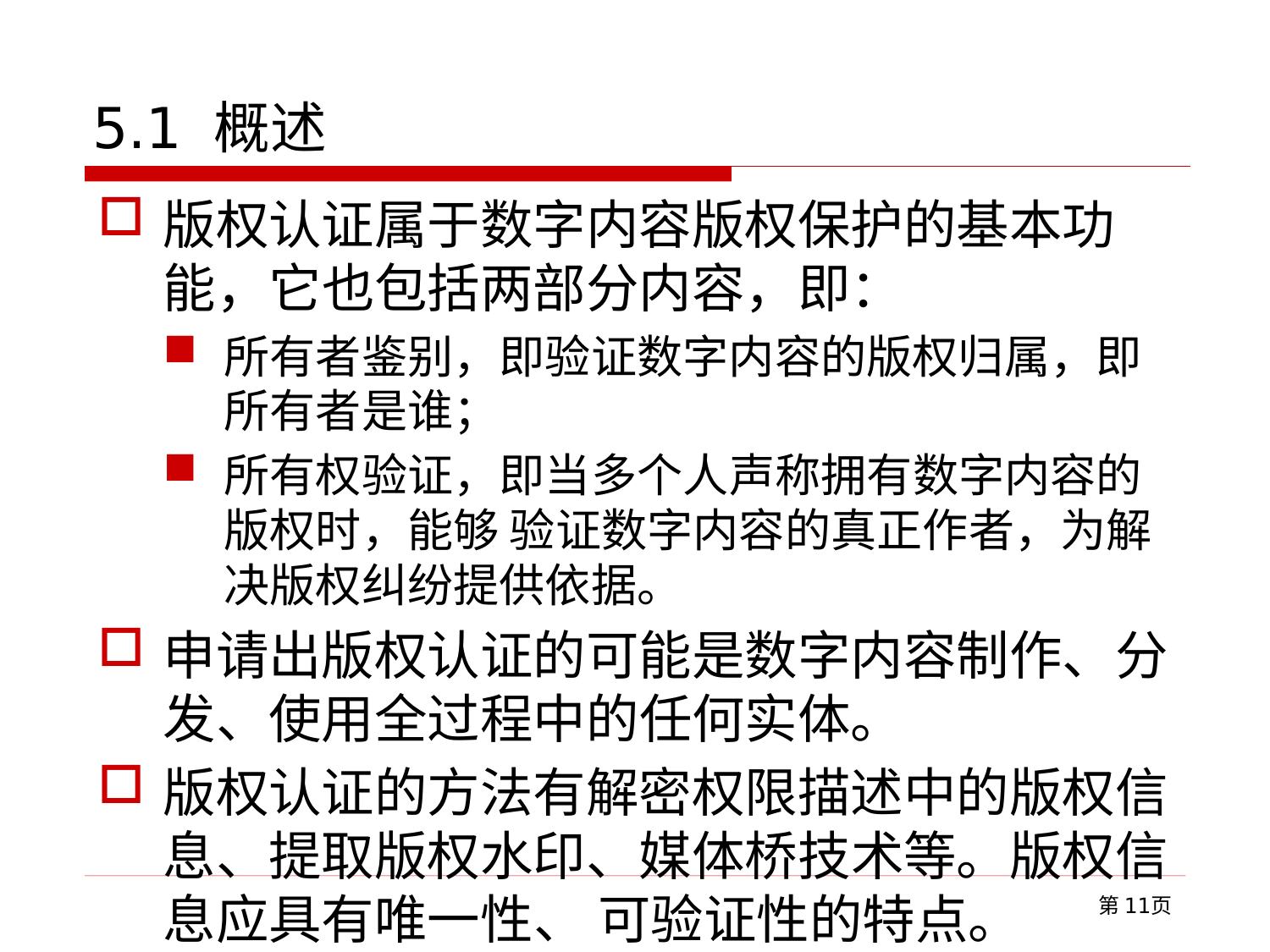

# 5.1 概述
版权认证属于数字内容版权保护的基本功能，它也包括两部分内容，即：
所有者鉴别，即验证数字内容的版权归属，即所有者是谁；
所有权验证，即当多个人声称拥有数字内容的版权时，能够 验证数字内容的真正作者，为解决版权纠纷提供依据。
申请出版权认证的可能是数字内容制作、分发、使用全过程中的任何实体。
版权认证的方法有解密权限描述中的版权信息、提取版权水印、媒体桥技术等。版权信息应具有唯一性、 可验证性的特点。
11